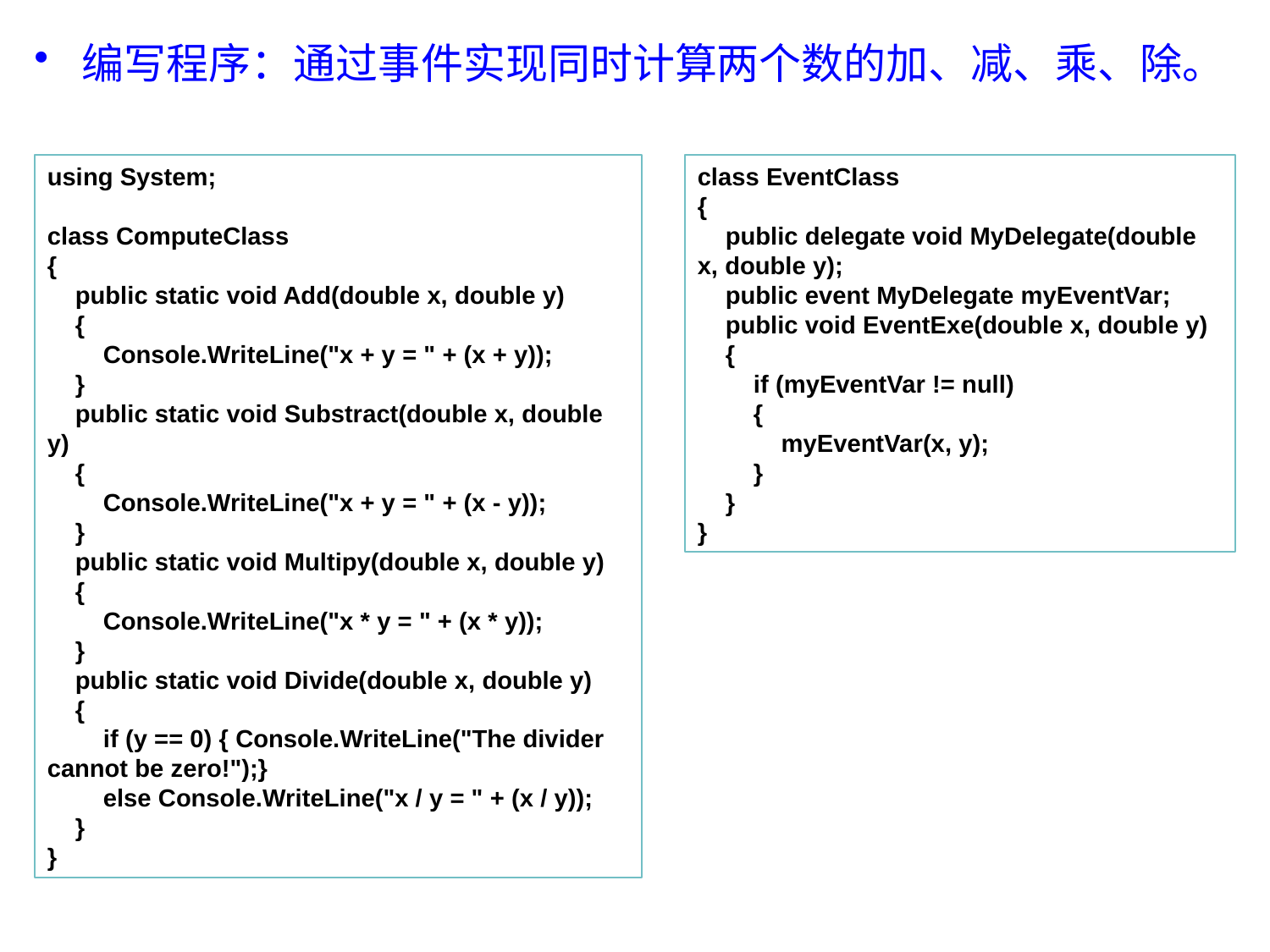

编写程序：通过事件实现同时计算两个数的加、减、乘、除。
using System;

class ComputeClass
{
    public static void Add(double x, double y)
    {
        Console.WriteLine("x + y = " + (x + y));
    }
    public static void Substract(double x, double y)
    {
        Console.WriteLine("x + y = " + (x - y));
    }
    public static void Multipy(double x, double y)
    {
        Console.WriteLine("x * y = " + (x * y));
    }
    public static void Divide(double x, double y)
    {
        if (y == 0) { Console.WriteLine("The divider cannot be zero!");}
        else Console.WriteLine("x / y = " + (x / y));
    }
}
class EventClass
{
    public delegate void MyDelegate(double x, double y);
    public event MyDelegate myEventVar;
    public void EventExe(double x, double y)
    {
        if (myEventVar != null)
        {
            myEventVar(x, y);
        }
    }
}